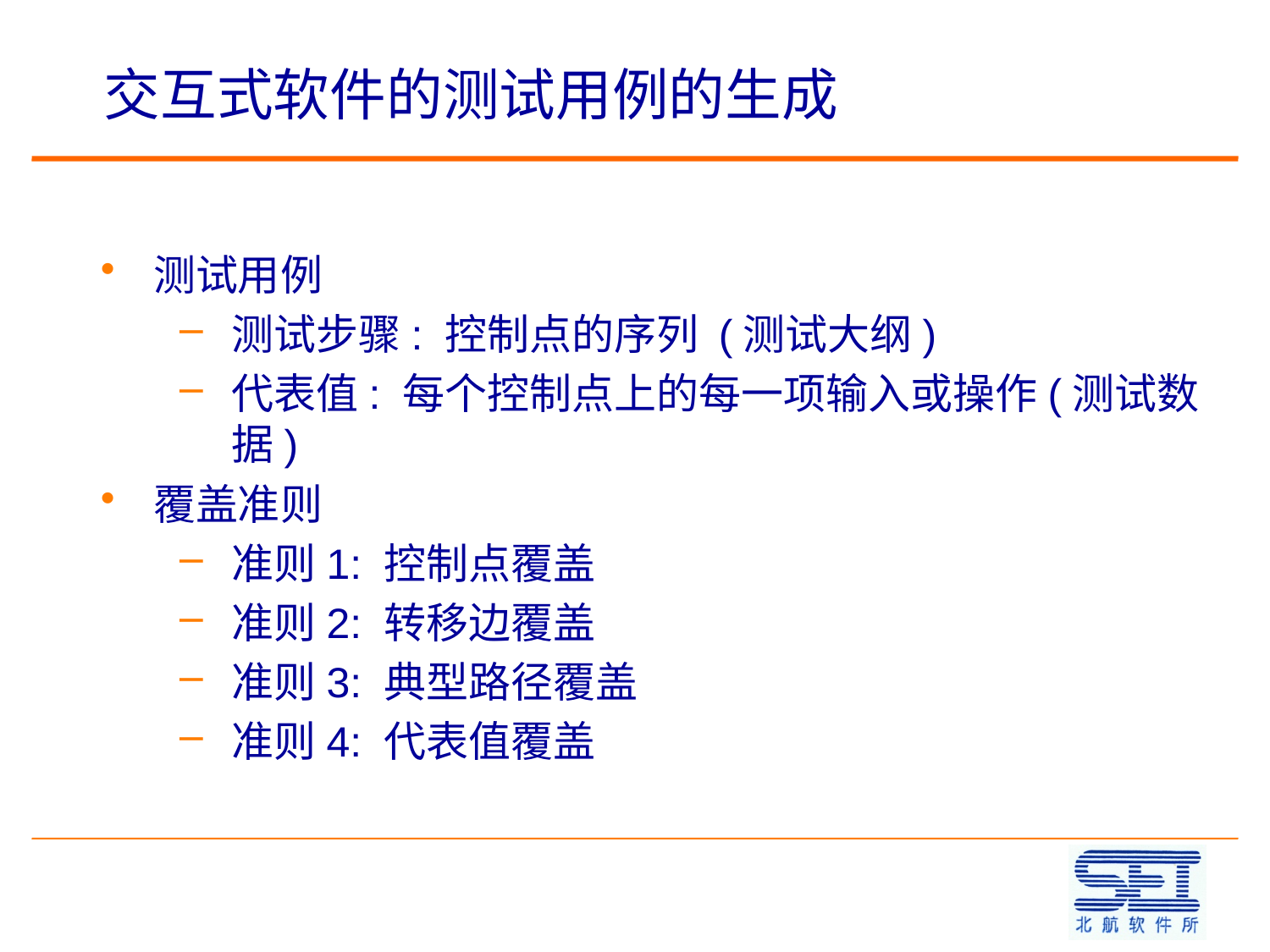

# 交互式软件的测试用例的生成
测试用例
测试步骤: 控制点的序列 (测试大纲)
代表值: 每个控制点上的每一项输入或操作(测试数据)
覆盖准则
准则1: 控制点覆盖
准则2: 转移边覆盖
准则3: 典型路径覆盖
准则4: 代表值覆盖